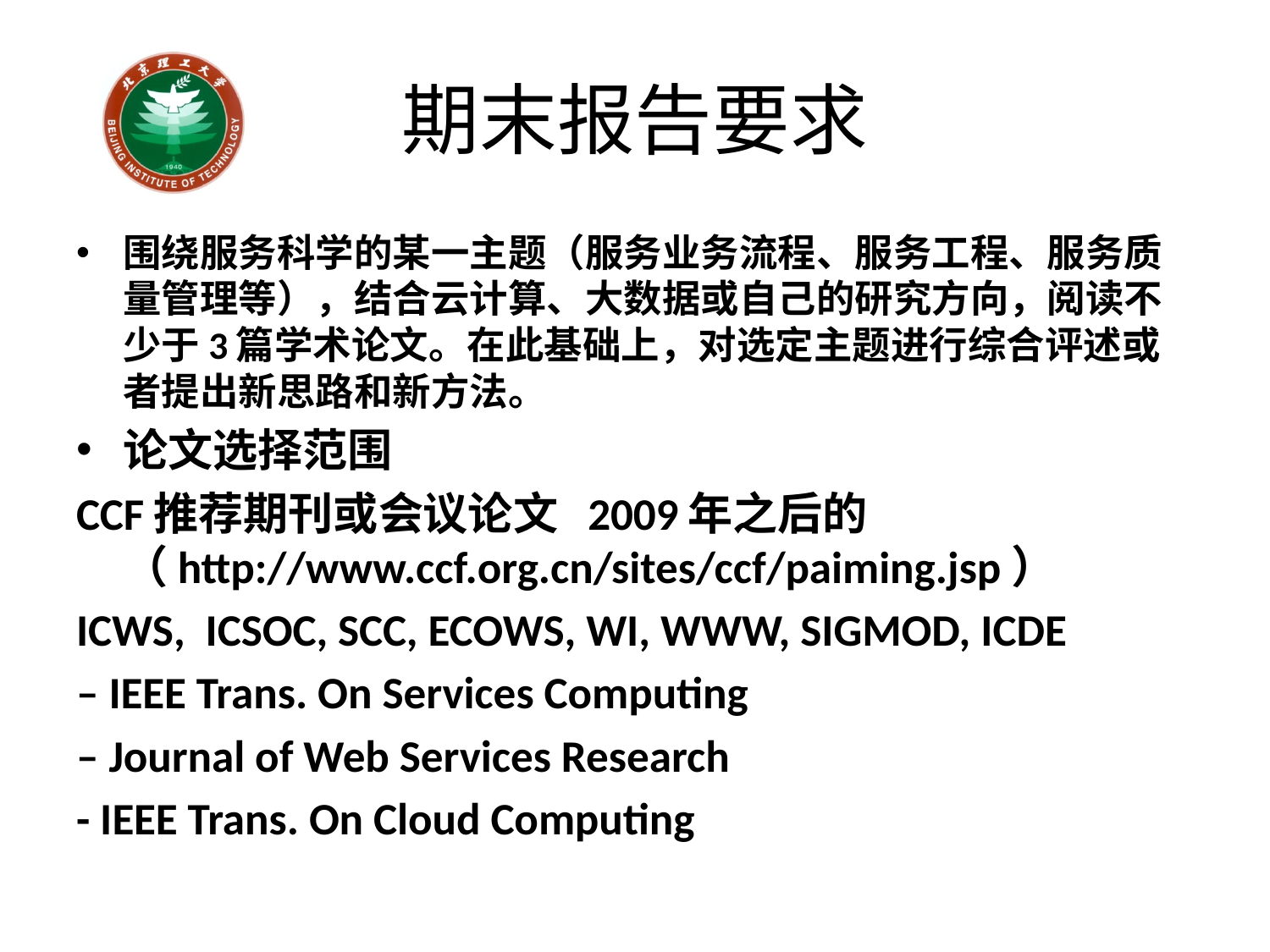

# 期末报告要求
围绕服务科学的某一主题（服务业务流程、服务工程、服务质量管理等），结合云计算、大数据或自己的研究方向，阅读不少于3篇学术论文。在此基础上，对选定主题进行综合评述或者提出新思路和新方法。
论文选择范围
CCF推荐期刊或会议论文  2009年之后的 （http://www.ccf.org.cn/sites/ccf/paiming.jsp）
ICWS,  ICSOC, SCC, ECOWS, WI, WWW, SIGMOD, ICDE
– IEEE Trans. On Services Computing
– Journal of Web Services Research
- IEEE Trans. On Cloud Computing